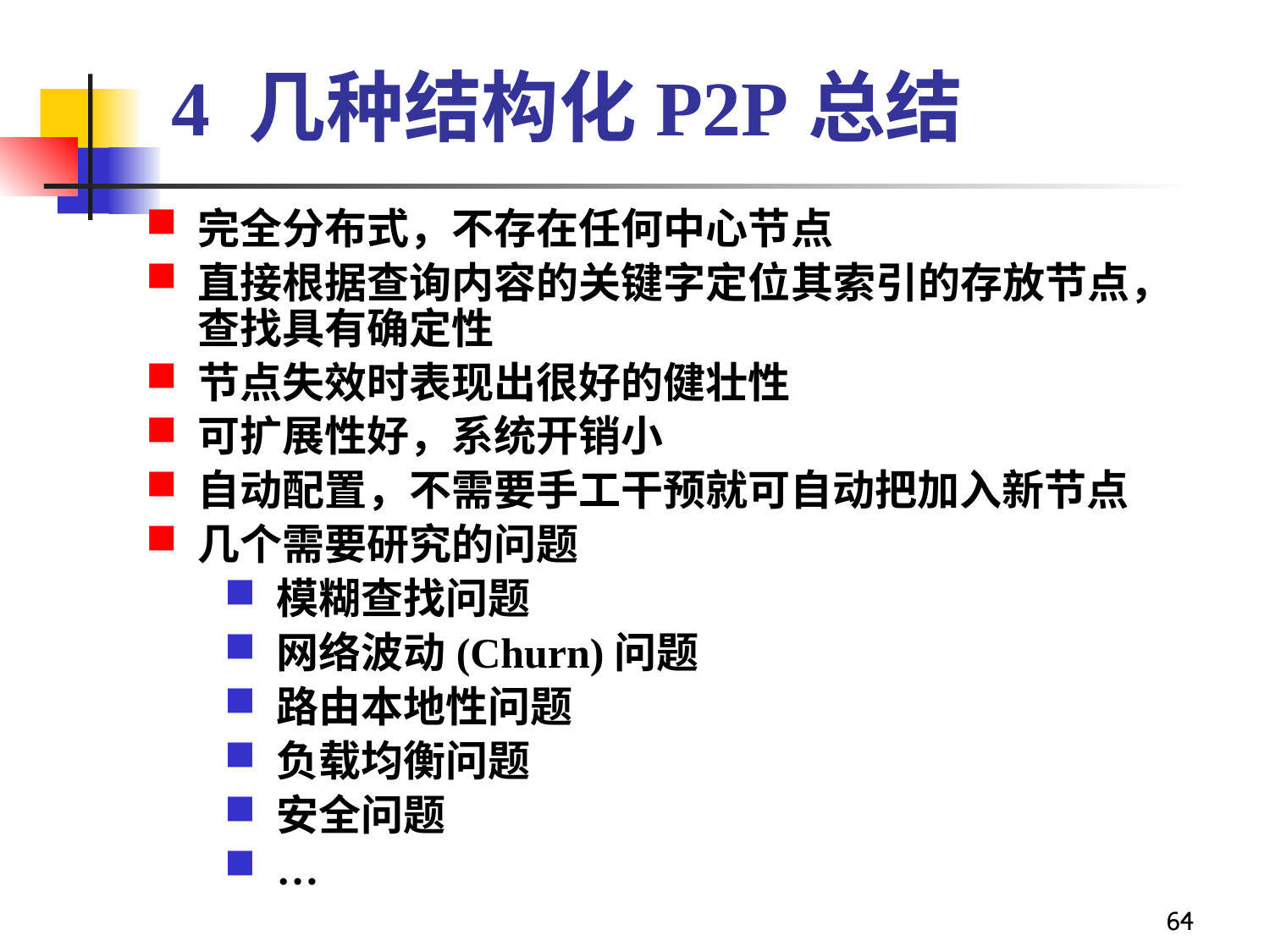

# 4 几种结构化P2P总结
完全分布式，不存在任何中心节点
直接根据查询内容的关键字定位其索引的存放节点，查找具有确定性
节点失效时表现出很好的健壮性
可扩展性好，系统开销小
自动配置，不需要手工干预就可自动把加入新节点
几个需要研究的问题
模糊查找问题
网络波动(Churn)问题
路由本地性问题
负载均衡问题
安全问题
…
64